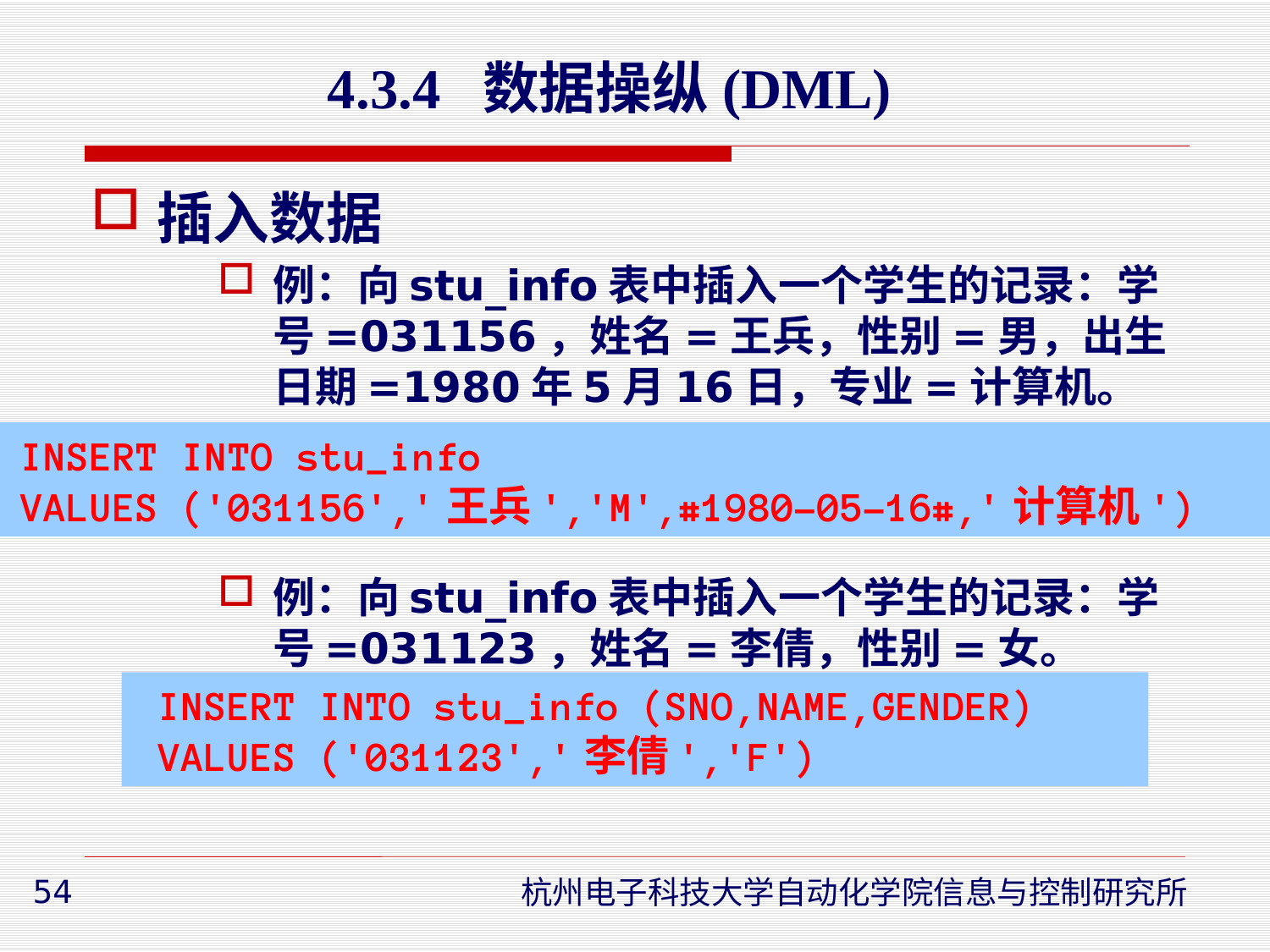

4.3.4  数据操纵(DML)
插入数据
例：向stu_info表中插入一个学生的记录：学号=031156，姓名=王兵，性别=男，出生日期=1980年5月16日，专业=计算机。

例：向stu_info表中插入一个学生的记录：学号=031123，姓名=李倩，性别=女。

INSERT INTO stu_info
VALUES ('031156','王兵','M',#1980-05-16#,'计算机')
INSERT INTO stu_info (SNO,NAME,GENDER)
VALUES ('031123','李倩','F')